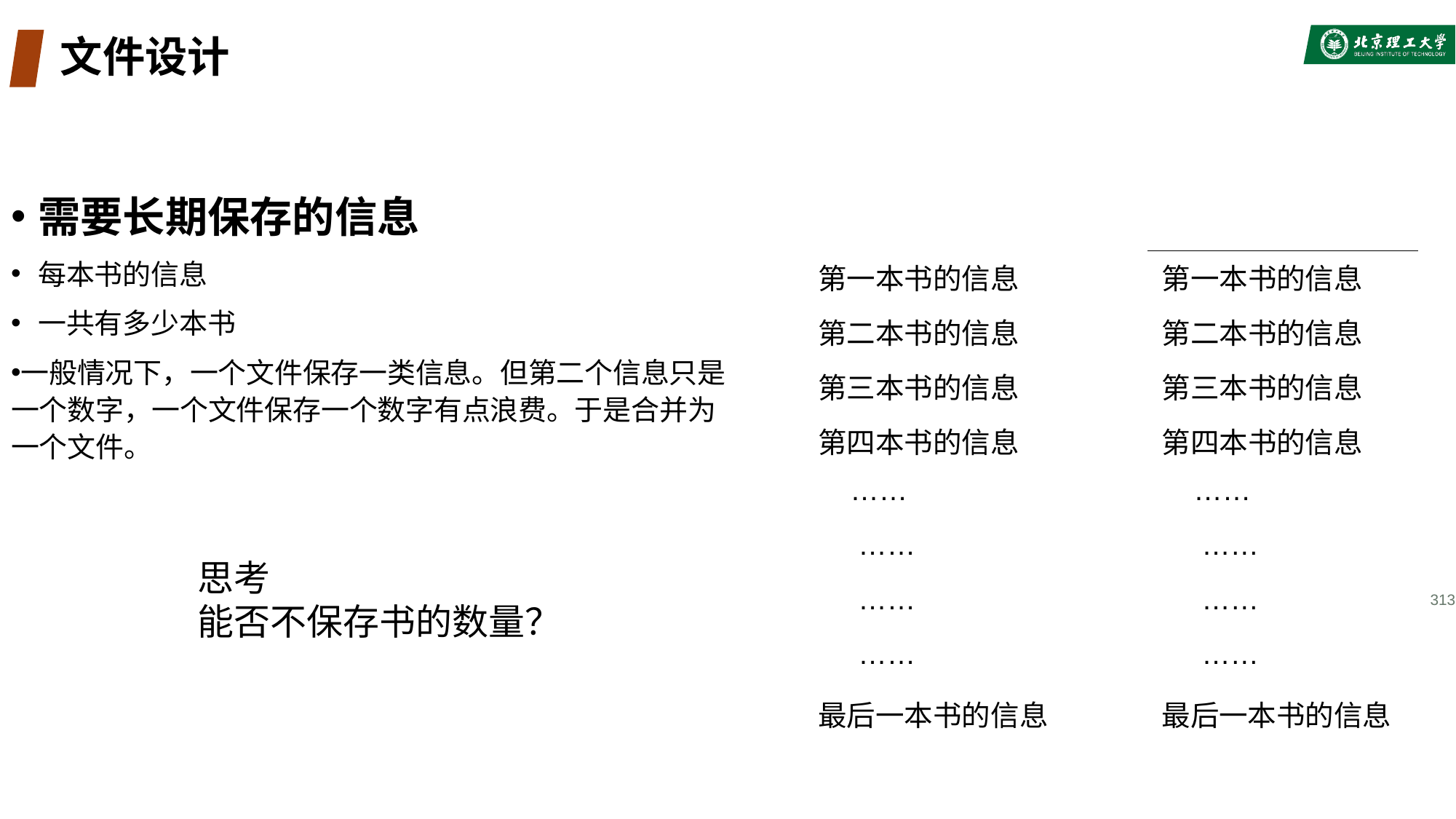

# 文件设计
需要长期保存的信息
每本书的信息
一共有多少本书
一般情况下，一个文件保存一类信息。但第二个信息只是一个数字，一个文件保存一个数字有点浪费。于是合并为一个文件。
| 书的数量 |
| --- |
| 第一本书的信息 |
| 第二本书的信息 |
| 第三本书的信息 |
| 第四本书的信息 |
| …… |
| …… |
| …… |
| …… |
| 最后一本书的信息 |
|  |
| --- |
| 第一本书的信息 |
| 第二本书的信息 |
| 第三本书的信息 |
| 第四本书的信息 |
| …… |
| …… |
| …… |
| …… |
| 最后一本书的信息 |
思考
能否不保存书的数量？
313